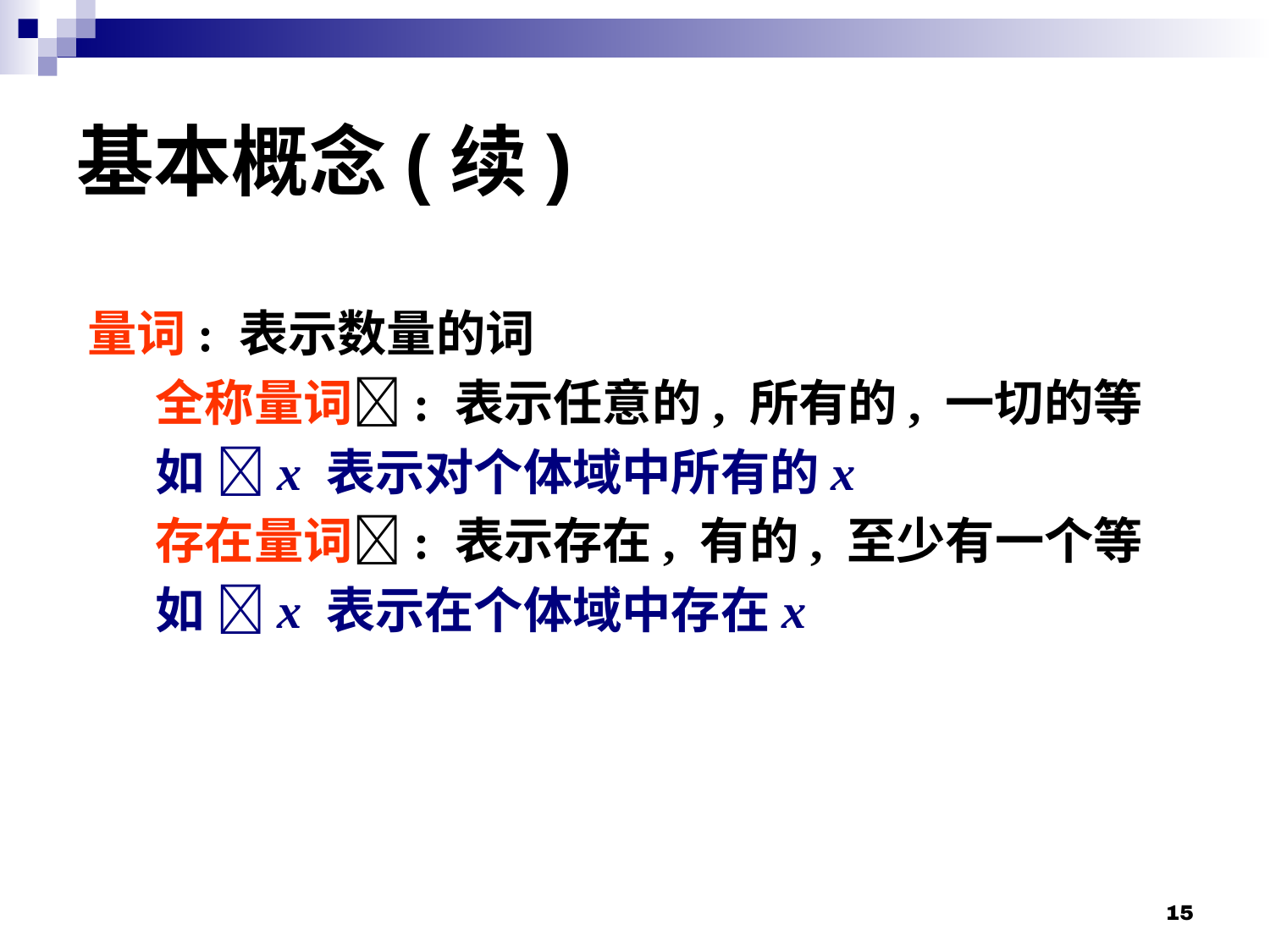

基本概念(续)
量词: 表示数量的词
     全称量词∀: 表示任意的, 所有的, 一切的等
     如 ∀x 表示对个体域中所有的x
     存在量词∃: 表示存在, 有的, 至少有一个等
     如 ∃x 表示在个体域中存在x
15